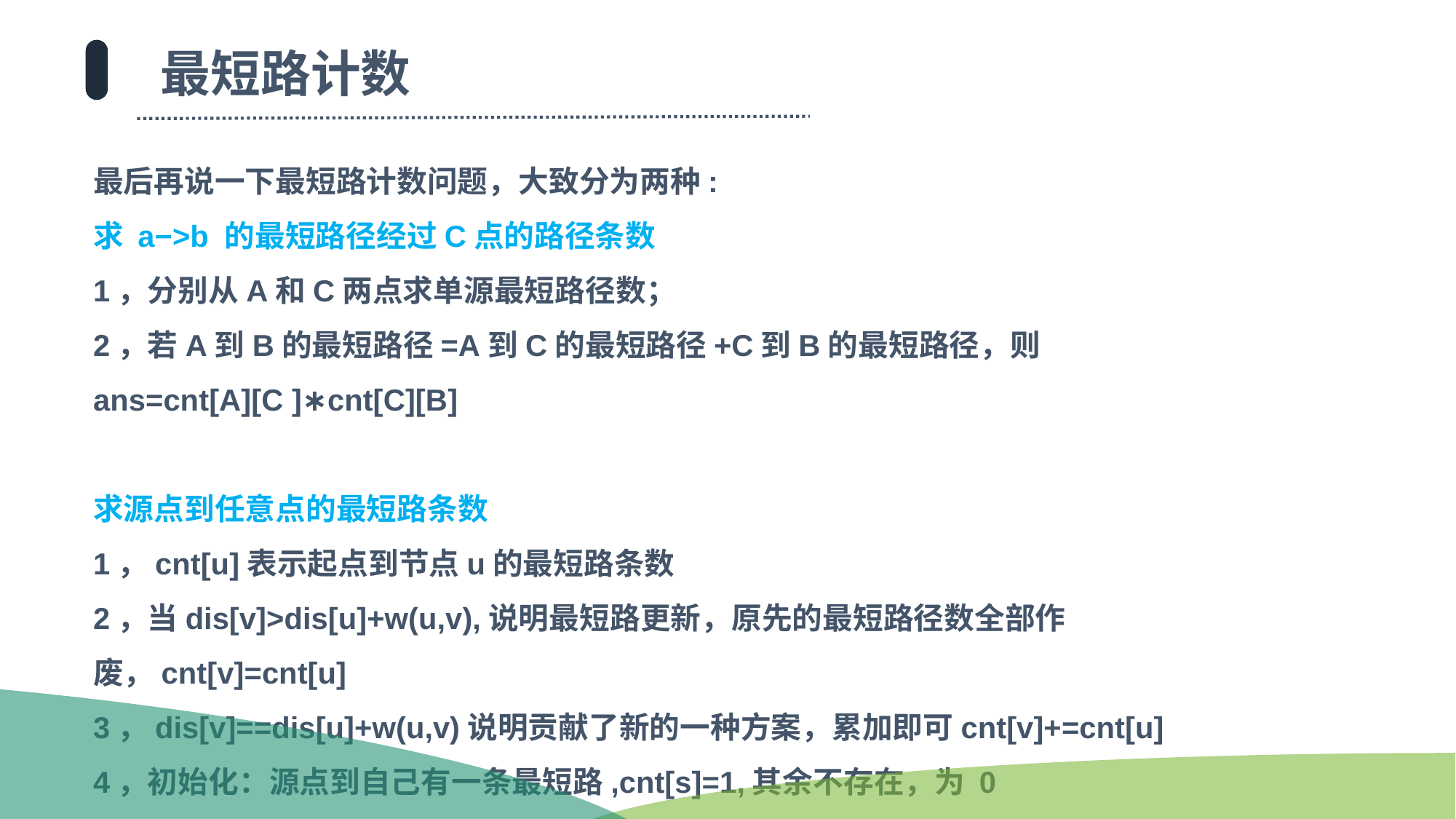

最短路计数

最后再说一下最短路计数问题，大致分为两种:
求 a−>b 的最短路径经过C点的路径条数
1，分别从A和C两点求单源最短路径数；
2，若A到B的最短路径=A到C的最短路径+C到B的最短路径，则
ans=cnt[A][C ]∗cnt[C][B]

求源点到任意点的最短路条数
1，cnt[u]表示起点到节点u的最短路条数
2，当dis[v]>dis[u]+w(u,v),说明最短路更新，原先的最短路径数全部作废，cnt[v]=cnt[u]
3，dis[v]==dis[u]+w(u,v)说明贡献了新的一种方案，累加即可cnt[v]+=cnt[u]
4，初始化：源点到自己有一条最短路,cnt[s]=1,其余不存在，为 0